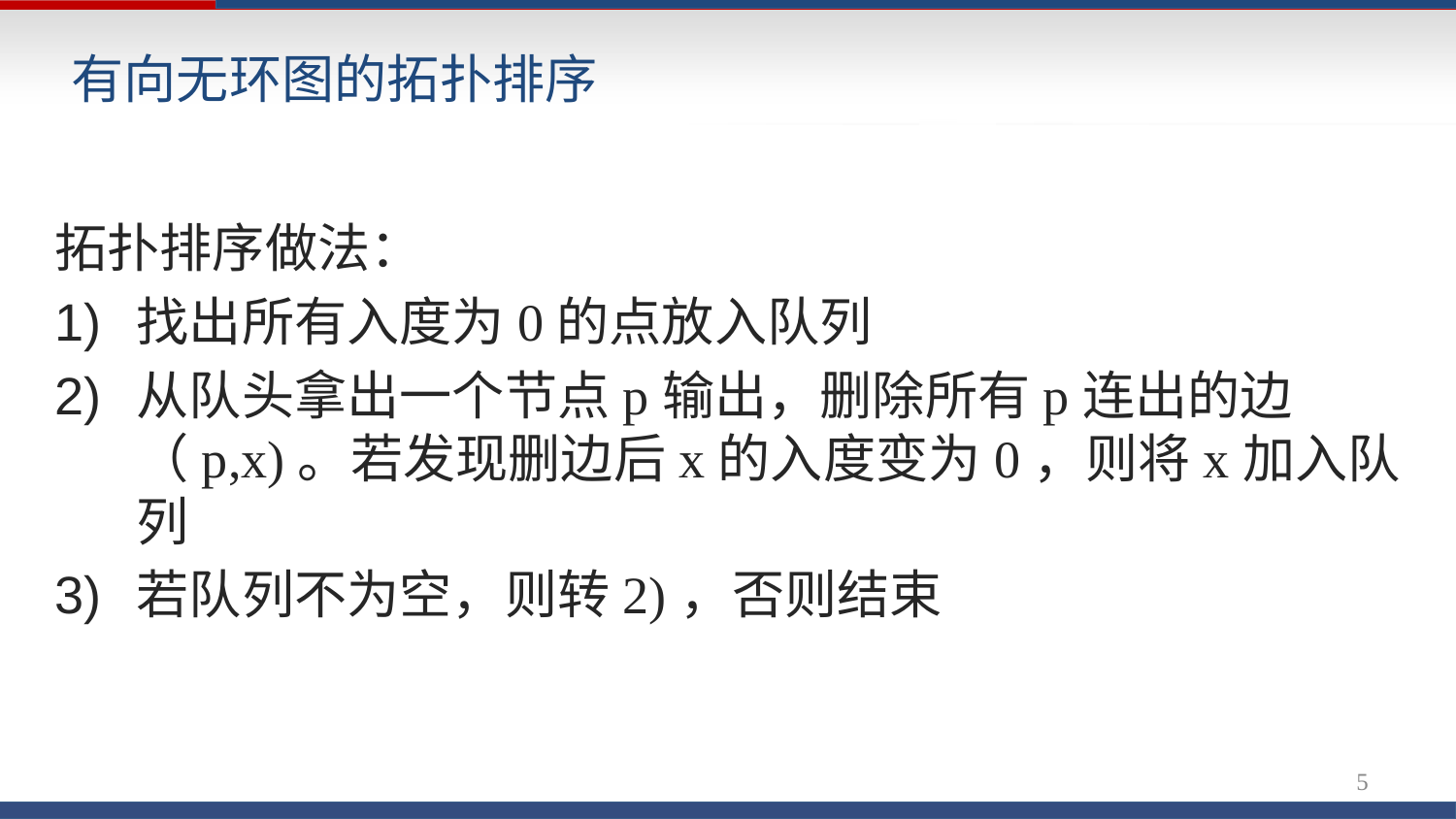

# 有向无环图的拓扑排序

拓扑排序做法：
找出所有入度为0的点放入队列
从队头拿出一个节点p输出，删除所有p连出的边（p,x)。若发现删边后x的入度变为0，则将x加入队列
若队列不为空，则转2)，否则结束
5